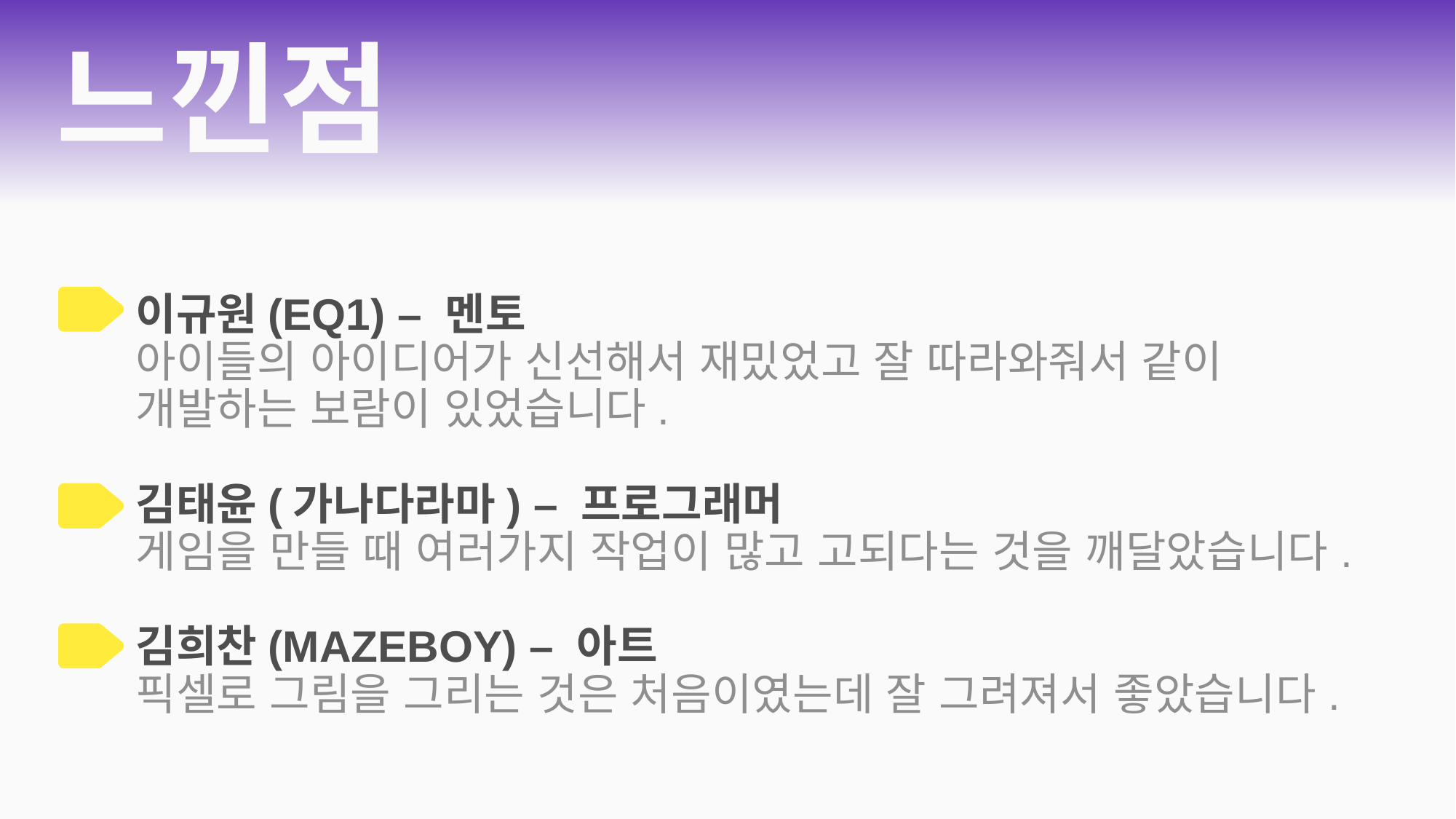

느낀점
이규원(EQ1) – 멘토
아이들의 아이디어가 신선해서 재밌었고 잘 따라와줘서 같이
개발하는 보람이 있었습니다.

김태윤(가나다라마) – 프로그래머
게임을 만들 때 여러가지 작업이 많고 고되다는 것을 깨달았습니다.

김희찬(MAZEBOY) – 아트
픽셀로 그림을 그리는 것은 처음이였는데 잘 그려져서 좋았습니다.